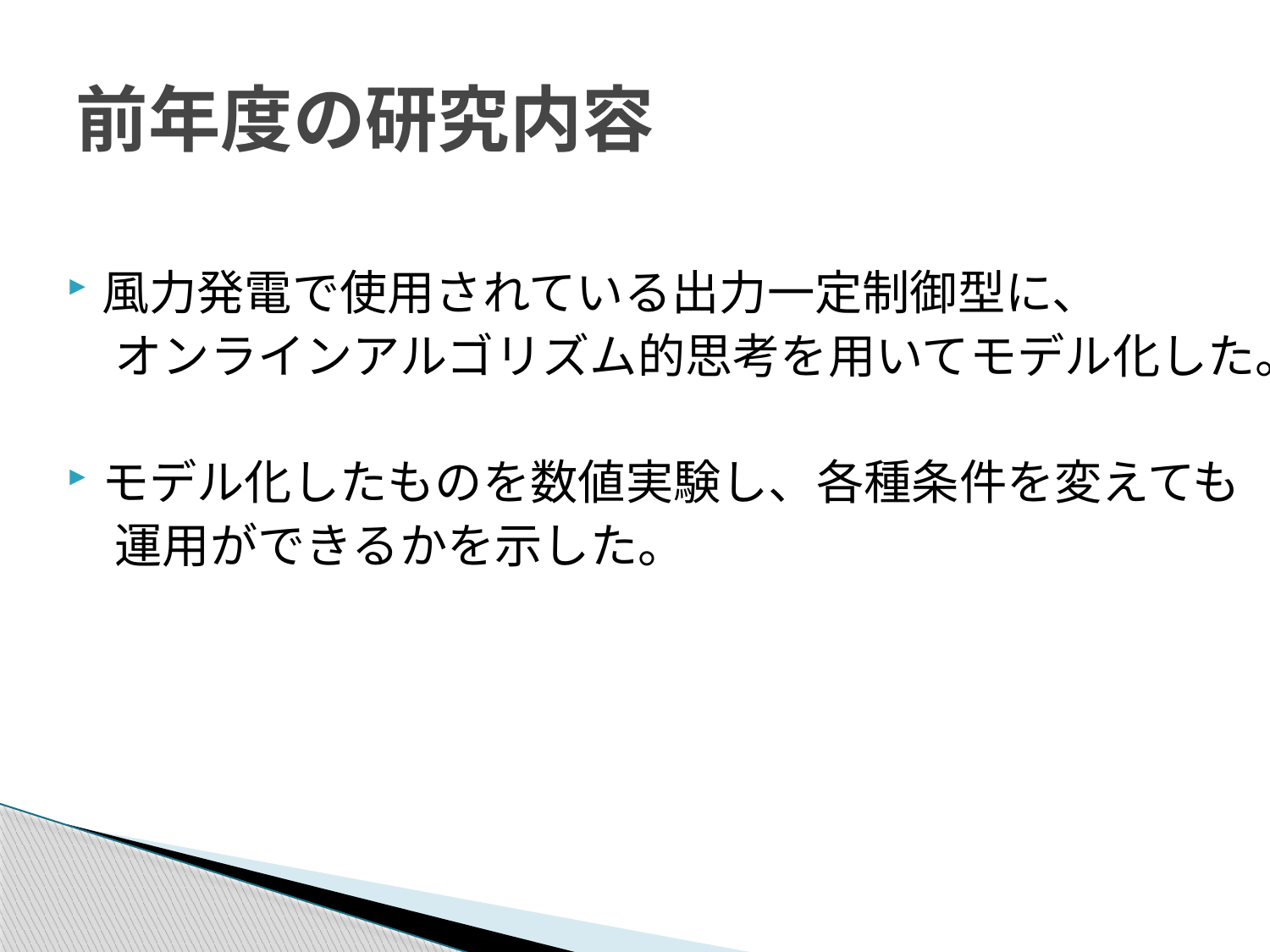

# 前年度の研究内容

風力発電で使用されている出力一定制御型に、
　オンラインアルゴリズム的思考を用いてモデル化した。

モデル化したものを数値実験し、各種条件を変えても
　運用ができるかを示した。